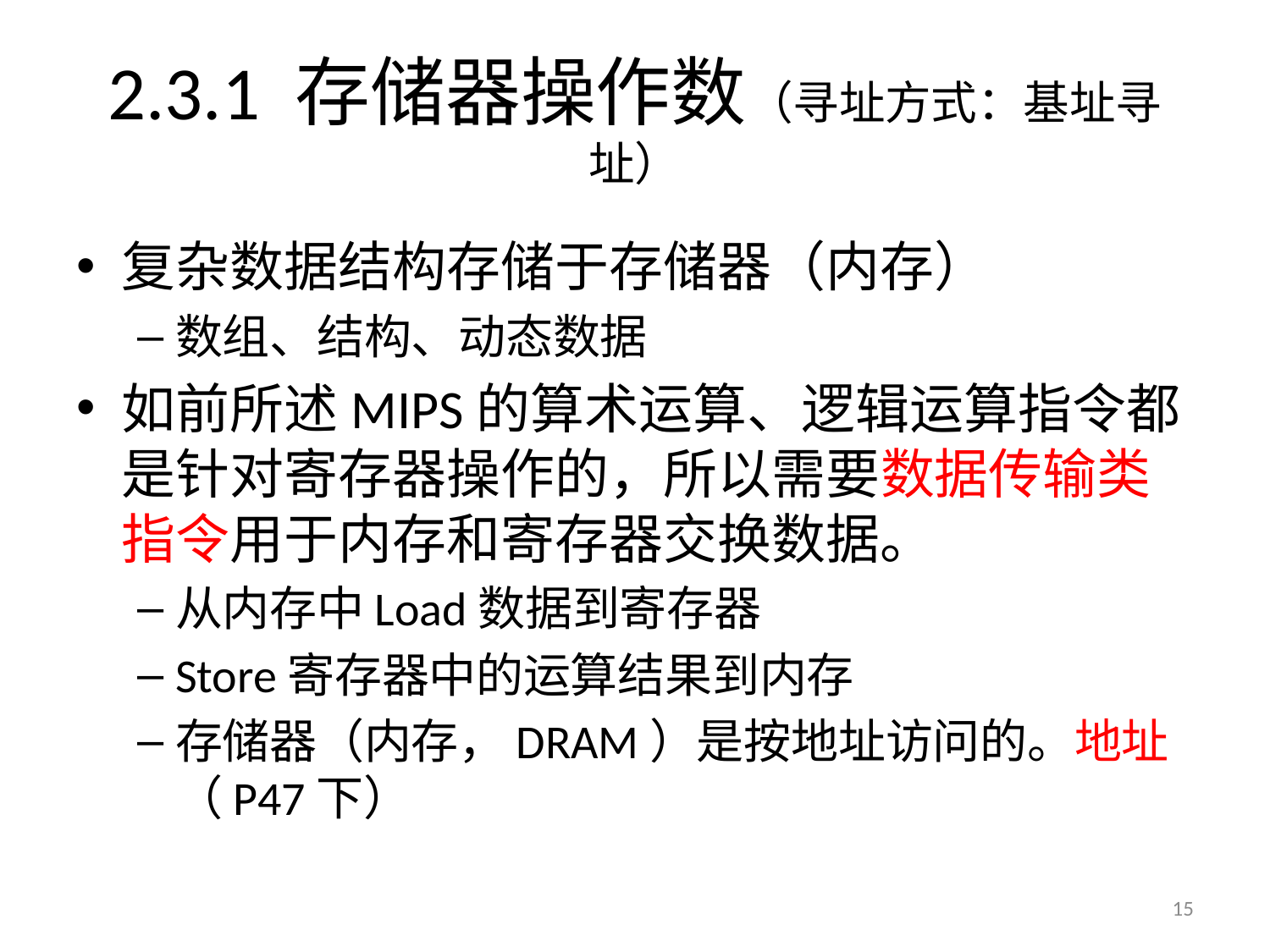

# 2.3.1 存储器操作数（寻址方式：基址寻址）
复杂数据结构存储于存储器（内存）
数组、结构、动态数据
如前所述MIPS的算术运算、逻辑运算指令都是针对寄存器操作的，所以需要数据传输类指令用于内存和寄存器交换数据。
从内存中Load数据到寄存器
Store寄存器中的运算结果到内存
存储器（内存，DRAM）是按地址访问的。地址（P47下）
15